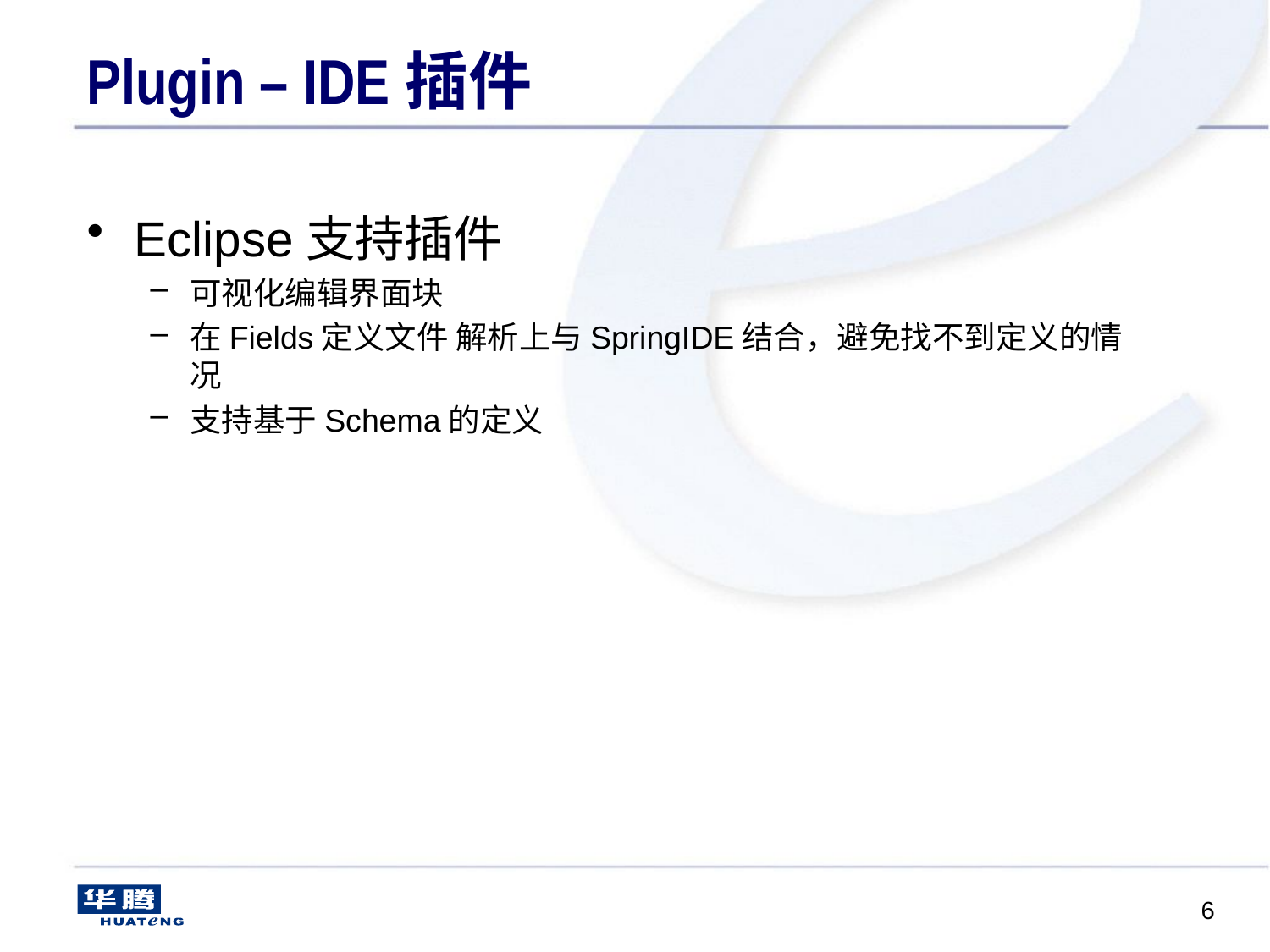

# Plugin – IDE插件
Eclipse支持插件
可视化编辑界面块
在Fields定义文件 解析上与SpringIDE结合，避免找不到定义的情况
支持基于Schema的定义

6